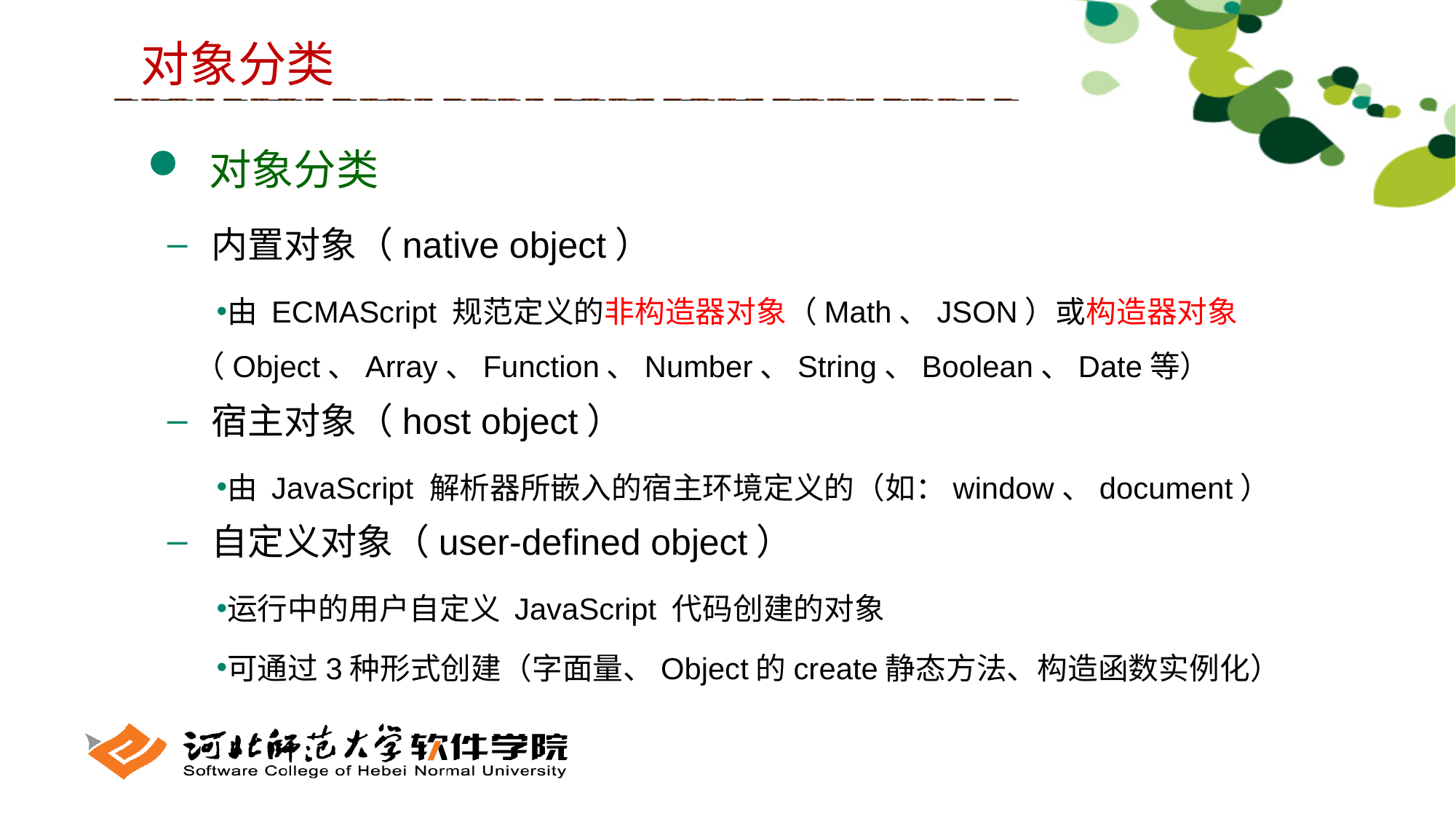

对象分类
 对象分类
 内置对象（native object）
由 ECMAScript 规范定义的非构造器对象（Math、JSON）或构造器对象（Object、Array、Function、Number、String、Boolean、Date等）
 宿主对象（host object）
由 JavaScript 解析器所嵌入的宿主环境定义的（如：window、document）
 自定义对象（user-defined object）
运行中的用户自定义 JavaScript 代码创建的对象
可通过3种形式创建（字面量、Object的create静态方法、构造函数实例化）